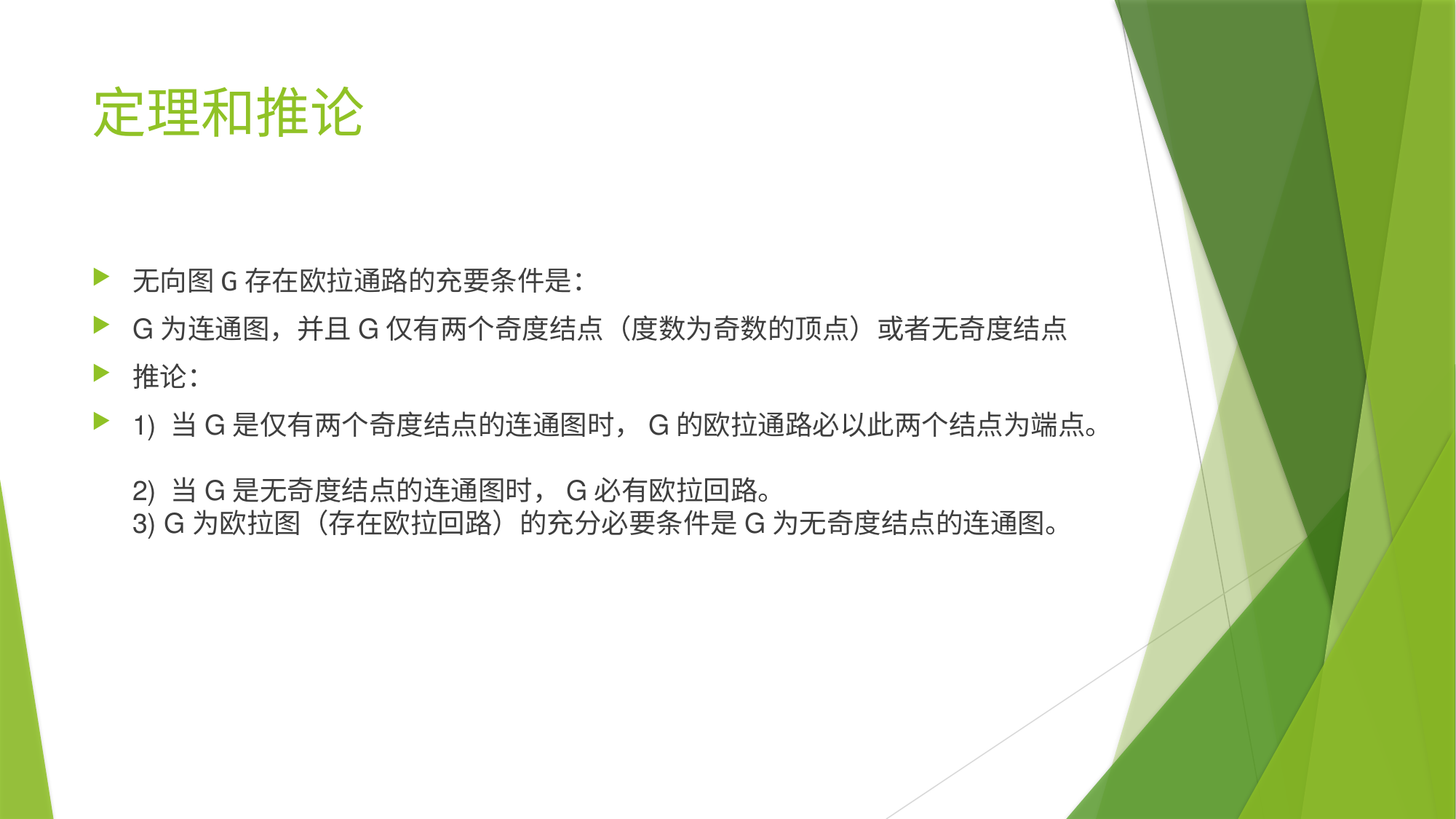

# 定理和推论
无向图G存在欧拉通路的充要条件是：
G为连通图，并且G仅有两个奇度结点（度数为奇数的顶点）或者无奇度结点
推论：
1) 当G是仅有两个奇度结点的连通图时，G的欧拉通路必以此两个结点为端点。
2) 当G是无奇度结点的连通图时，G必有欧拉回路。
3) G为欧拉图（存在欧拉回路）的充分必要条件是G为无奇度结点的连通图。